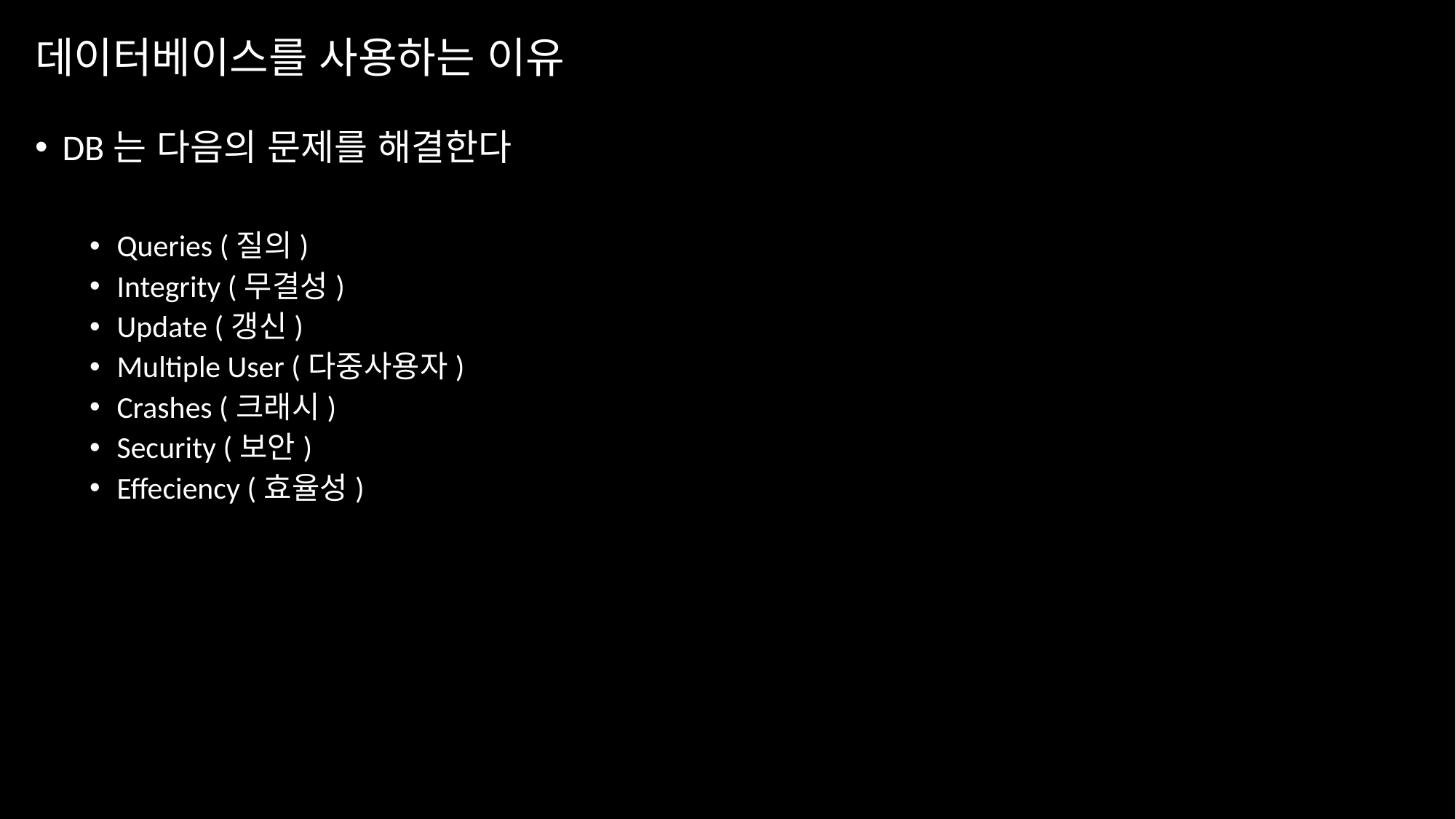

# 데이터베이스를 사용하는 이유
DB는 다음의 문제를 해결한다

Queries (질의)
Integrity (무결성)
Update (갱신)
Multiple User (다중사용자)
Crashes (크래시)
Security (보안)
Effeciency (효율성)